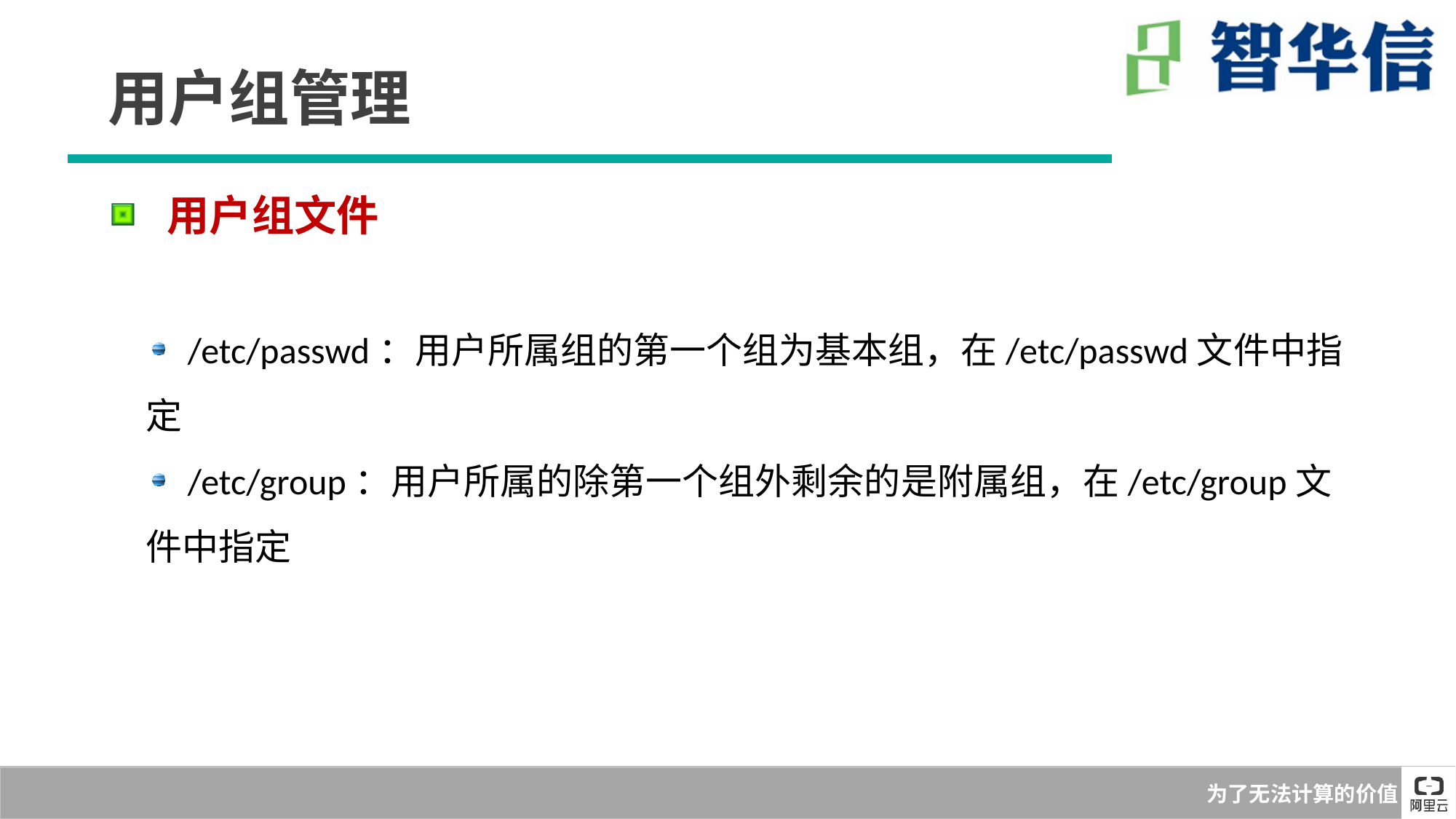

用户组管理
  用户组文件
  /etc/passwd：用户所属组的第一个组为基本组，在/etc/passwd文件中指定
  /etc/group：用户所属的除第一个组外剩余的是附属组，在/etc/group文件中指定